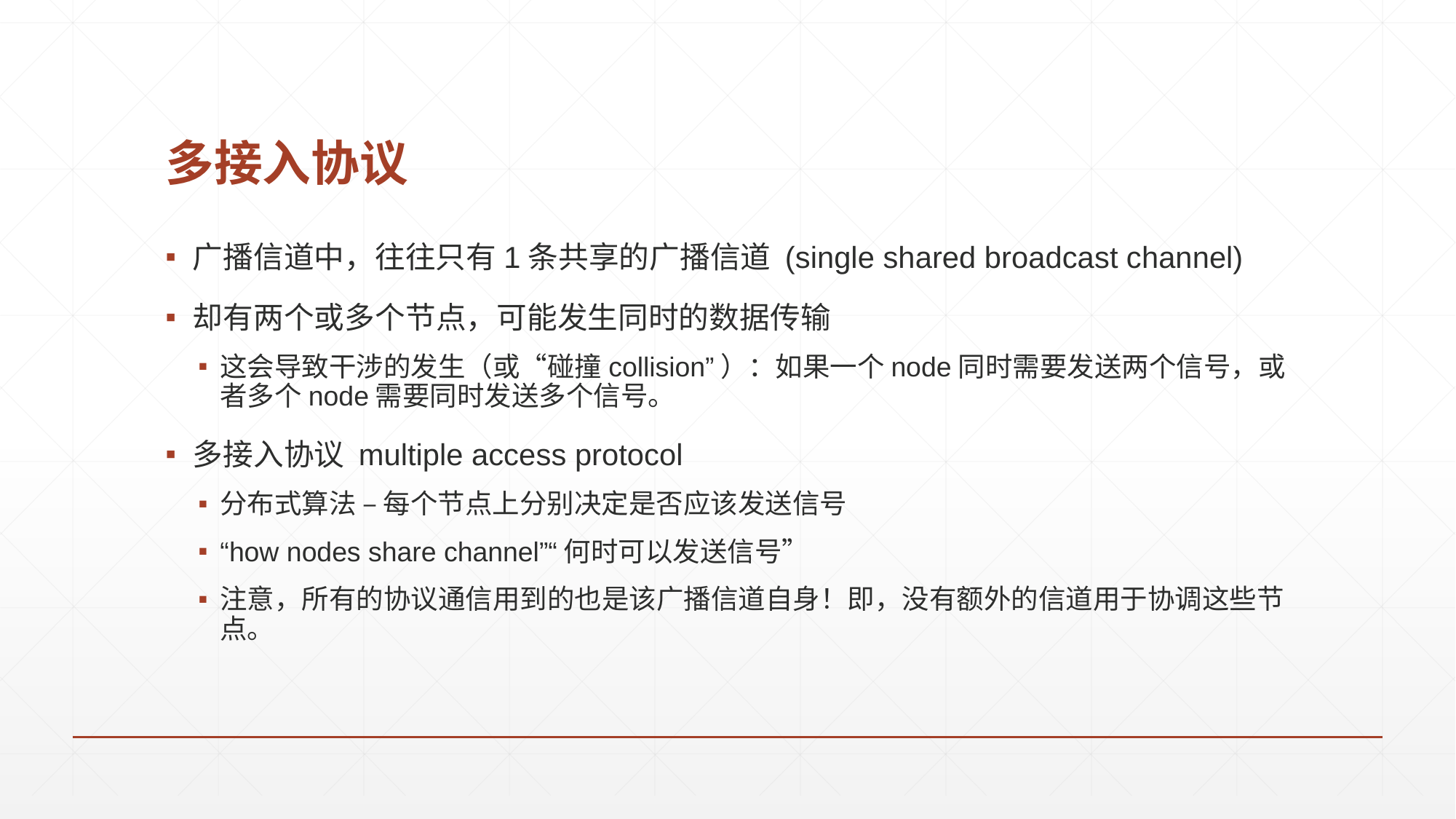

# 多接入协议
广播信道中，往往只有1条共享的广播信道 (single shared broadcast channel)
却有两个或多个节点，可能发生同时的数据传输
这会导致干涉的发生（或“碰撞collision”）：如果一个node同时需要发送两个信号，或者多个node需要同时发送多个信号。
多接入协议 multiple access protocol
分布式算法 – 每个节点上分别决定是否应该发送信号
“how nodes share channel”“何时可以发送信号”
注意，所有的协议通信用到的也是该广播信道自身！即，没有额外的信道用于协调这些节点。